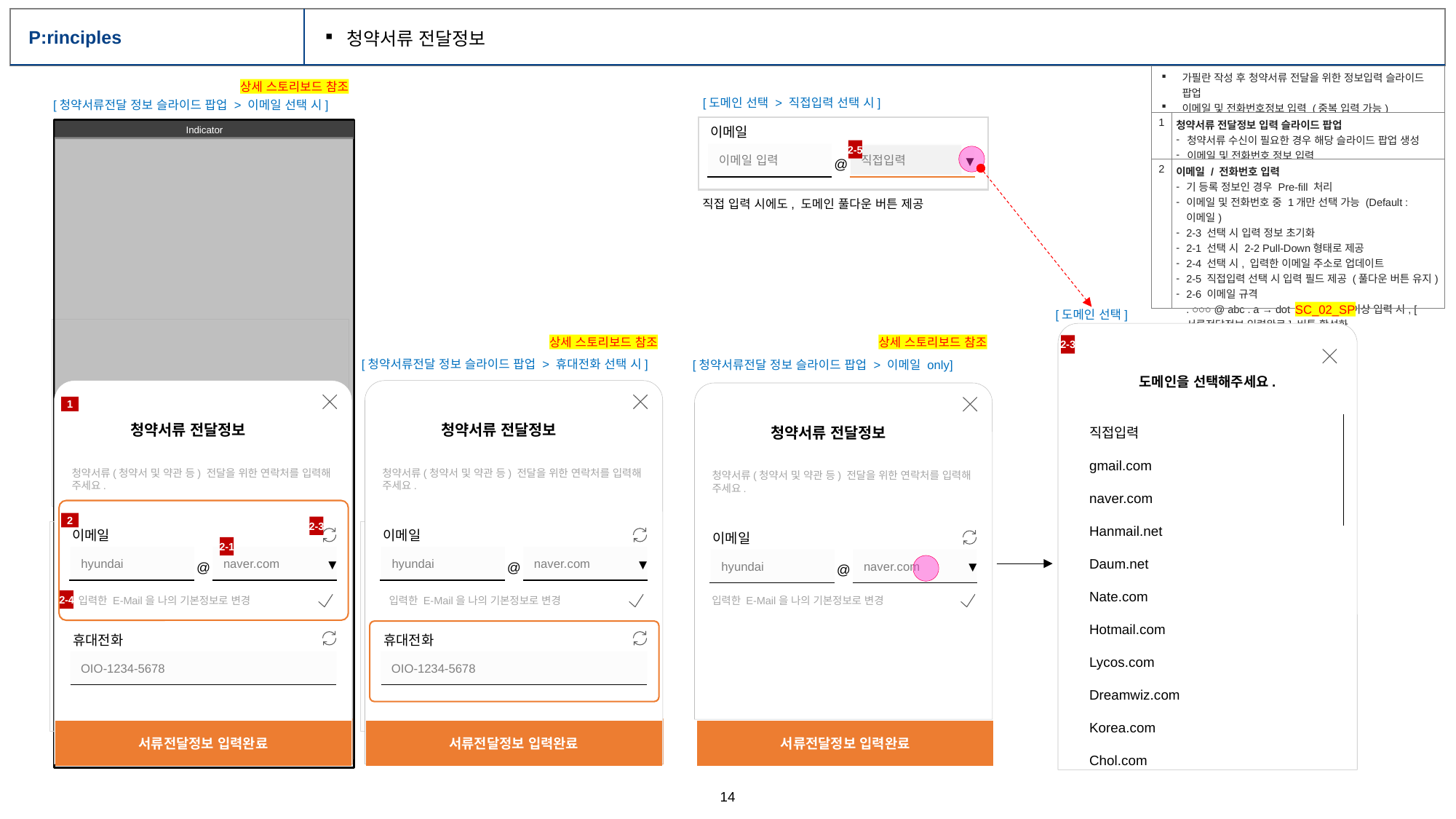

# P:rinciples
청약서류 전달정보
| 가필란 작성 후 청약서류 전달을 위한 정보입력 슬라이드 팝업 이메일 및 전화번호정보 입력 (중복 입력 가능) |  |
| --- | --- |
| 1 | 청약서류 전달정보 입력 슬라이드 팝업 청약서류 수신이 필요한 경우 해당 슬라이드 팝업 생성 이메일 및 전화번호 정보 입력 |
| 2 | 이메일 / 전화번호 입력 기 등록 정보인 경우 Pre-fill 처리 이메일 및 전화번호 중 1개만 선택 가능 (Default : 이메일) 2-3 선택 시 입력 정보 초기화 2-1 선택 시 2-2 Pull-Down형태로 제공 2-4 선택 시, 입력한 이메일 주소로 업데이트 2-5 직접입력 선택 시 입력 필드 제공 (풀다운 버튼 유지) 2-6 이메일 규격 . ○○○ @ abc . a → dot 이후 1글자 이상 입력 시, [서류전달정보 입력완료] 버튼 활성화 |
상세 스토리보드 참조
[도메인 선택 > 직접입력 선택 시]

이메일
이메일 입력
직접입력
▼
@

[청약서류전달 정보 슬라이드 팝업 > 이메일 선택 시]

Indicator

2-5

직접 입력 시에도, 도메인 풀다운 버튼 제공
SC_02_SP
[도메인 선택]

도메인을 선택해주세요.
직접입력
gmail.com
naver.com
Hanmail.net
Daum.net
Nate.com
Hotmail.com
Lycos.com
Dreamwiz.com
Korea.com
Chol.com
상세 스토리보드 참조
상세 스토리보드 참조
2-3
[청약서류전달 정보 슬라이드 팝업 > 휴대전화 선택 시]
[청약서류전달 정보 슬라이드 팝업 > 이메일 only]

청약서류 전달정보
청약서류(청약서 및 약관 등) 전달을 위한 연락처를 입력해 주세요.
이메일
hyundai
naver.com
▼
@

입력한 E-Mail을 나의 기본정보로 변경

휴대전화
OIO-1234-5678
서류전달정보 입력완료
1

2
2-3

2-1
2-4
이전
다음
다음
3

청약서류 전달정보
청약서류(청약서 및 약관 등) 전달을 위한 연락처를 입력해 주세요.
이메일
hyundai
naver.com
▼
@

입력한 E-Mail을 나의 기본정보로 변경

휴대전화
OIO-1234-5678
서류전달정보 입력완료

청약서류 전달정보
청약서류(청약서 및 약관 등) 전달을 위한 연락처를 입력해 주세요.
이메일
hyundai
naver.com
▼
@

입력한 E-Mail을 나의 기본정보로 변경

이전
다음
다음
3
서류전달정보 입력완료